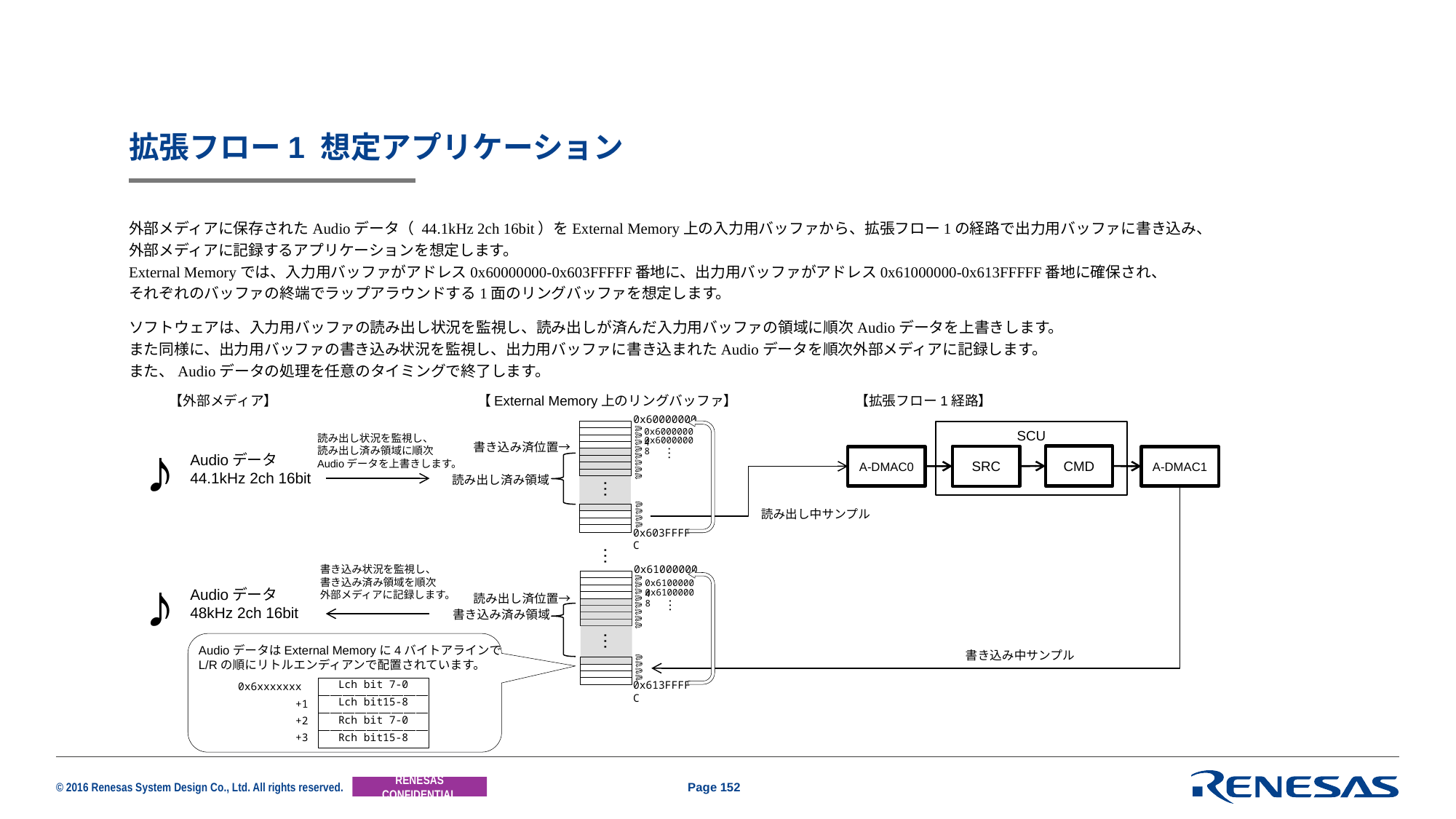

# 拡張フロー1 想定アプリケーション
外部メディアに保存されたAudioデータ（ 44.1kHz 2ch 16bit）をExternal Memory上の入力用バッファから、拡張フロー1の経路で出力用バッファに書き込み、
外部メディアに記録するアプリケーションを想定します。
External Memoryでは、入力用バッファがアドレス0x60000000-0x603FFFFF番地に、出力用バッファがアドレス0x61000000-0x613FFFFF番地に確保され、
それぞれのバッファの終端でラップアラウンドする1面のリングバッファを想定します。
ソフトウェアは、入力用バッファの読み出し状況を監視し、読み出しが済んだ入力用バッファの領域に順次Audioデータを上書きします。
また同様に、出力用バッファの書き込み状況を監視し、出力用バッファに書き込まれたAudioデータを順次外部メディアに記録します。
また、Audioデータの処理を任意のタイミングで終了します。
 【外部メディア】
 【External Memory上のリングバッファ】
 【拡張フロー1経路】
0x60000000

SCU
0x60000004

♪
読み出し状況を監視し、
読み出し済み領域に順次Audioデータを上書きします。

書き込み済位置→
0x60000008
…

CMD
SRC

A-DMAC0
A-DMAC1

Audioデータ
44.1kHz 2ch 16bit

読み出し済み領域

…

読み出し中サンプル

0x603FFFFC
…
書き込み状況を監視し、
書き込み済み領域を順次
外部メディアに記録します。
♪
0x61000000

0x61000004

Audioデータ
48kHz 2ch 16bit
読み出し済位置→
0x61000008
…

書き込み済み領域

…

AudioデータはExternal Memoryに4バイトアラインで
L/Rの順にリトルエンディアンで配置されています。
書き込み中サンプル

Lch bit 7-0
0x613FFFFC
0x6xxxxxxx

Lch bit15-8
+1
Rch bit 7-0
+2
+3
Rch bit15-8
Page 152